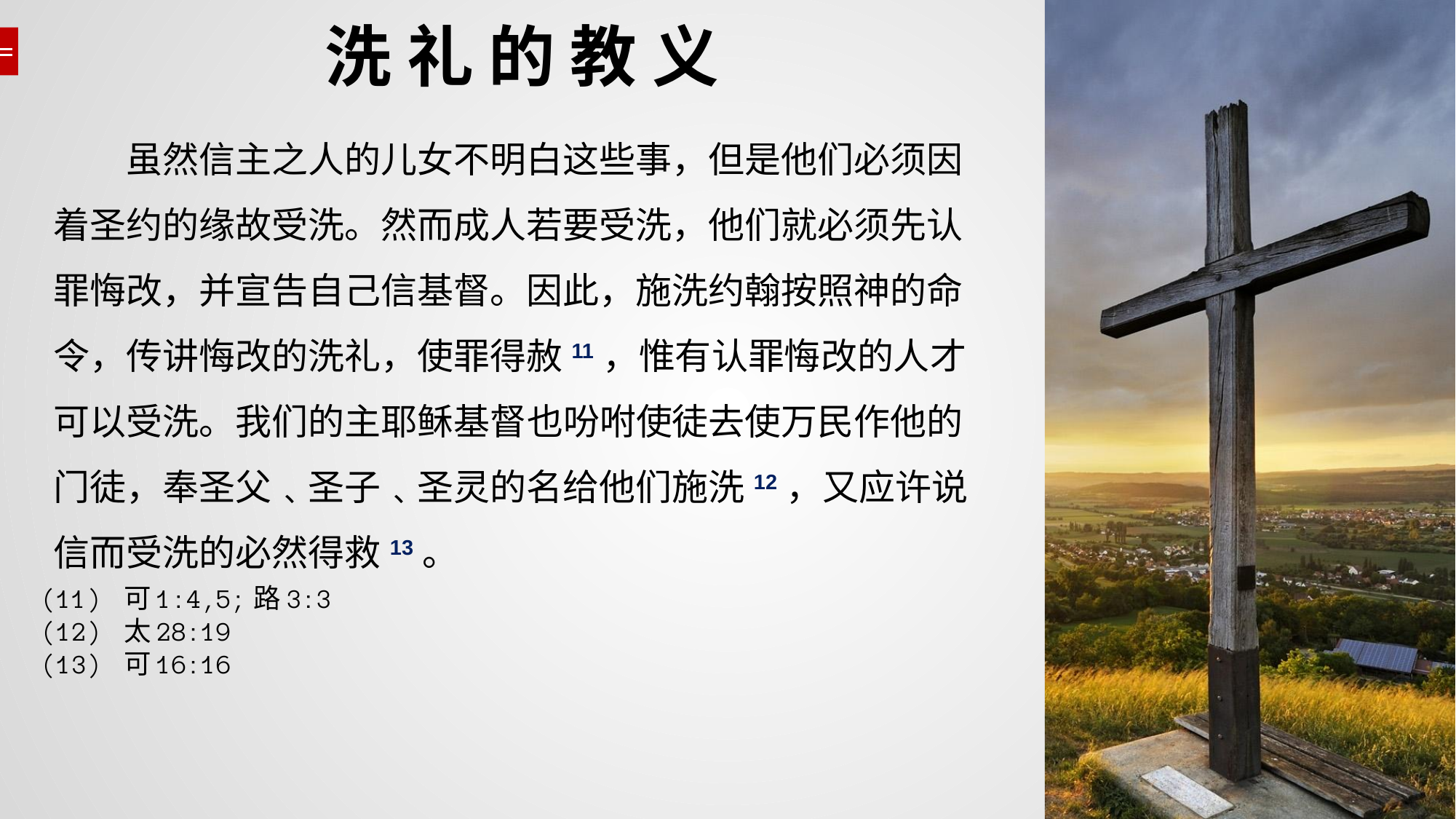

洗礼的教义
　　虽然信主之人的儿女不明白这些事，但是他们必须因着圣约的缘故受洗。然而成人若要受洗，他们就必须先认罪悔改，并宣告自己信基督。因此，施洗约翰按照神的命令，传讲悔改的洗礼，使罪得赦11，惟有认罪悔改的人才可以受洗。我们的主耶稣基督也吩咐使徒去使万民作他的门徒，奉圣父﹑圣子﹑圣灵的名给他们施洗12，又应许说信而受洗的必然得救13。
(11) 可1:4,5;路3:3
(12) 太28:19
(13) 可16:16